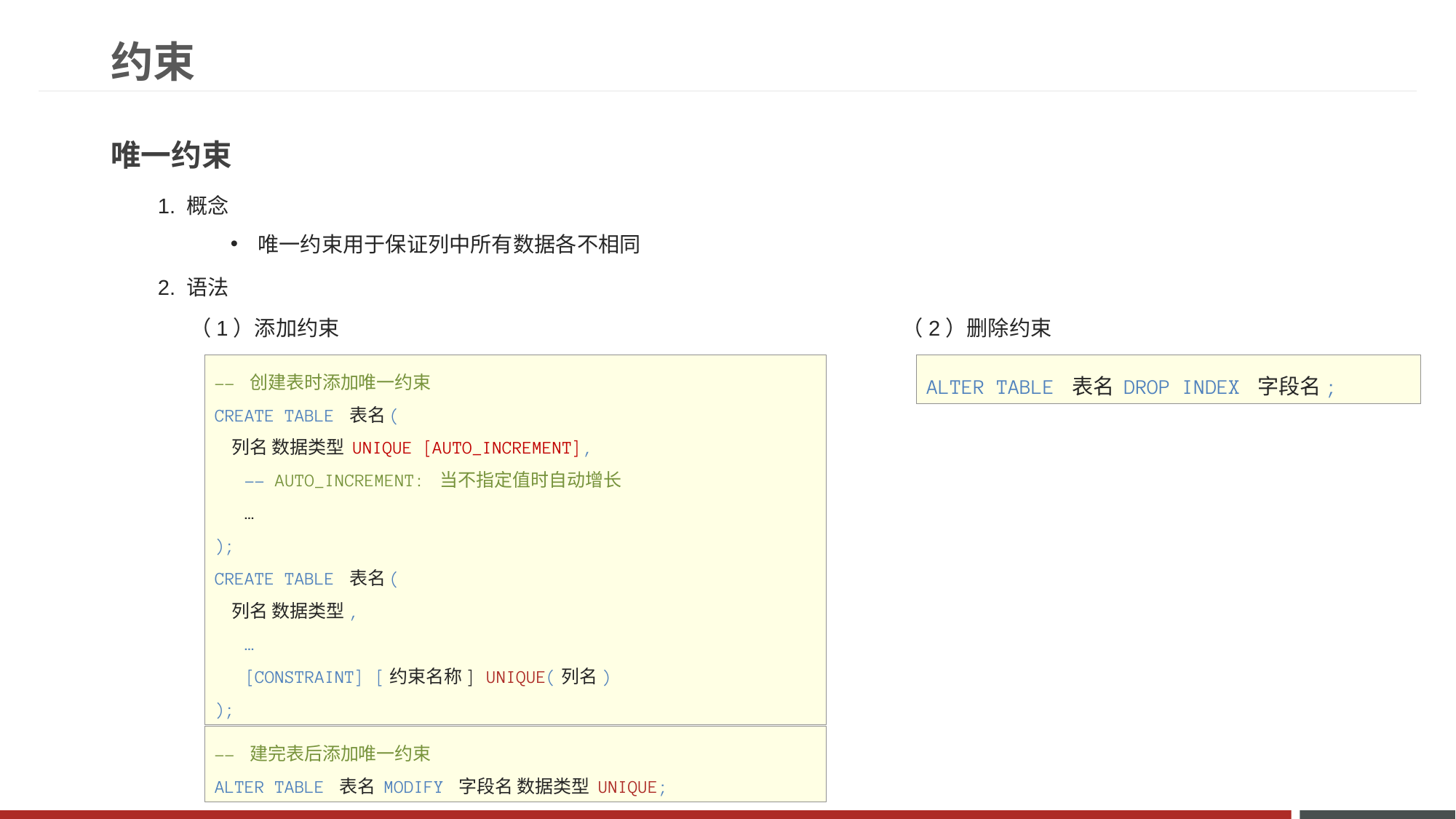

约束
唯一约束
1. 概念
唯一约束用于保证列中所有数据各不相同
2. 语法
（1）添加约束
（2）删除约束
-- 创建表时添加唯一约束
CREATE TABLE 表名(
   列名 数据类型 UNIQUE [AUTO_INCREMENT],
   -- AUTO_INCREMENT: 当不指定值时自动增长
   …
);
CREATE TABLE 表名(
   列名 数据类型,
   …
   [CONSTRAINT] [约束名称] UNIQUE(列名)
);
ALTER TABLE 表名 DROP INDEX 字段名;
-- 建完表后添加唯一约束
ALTER TABLE 表名 MODIFY 字段名 数据类型 UNIQUE;